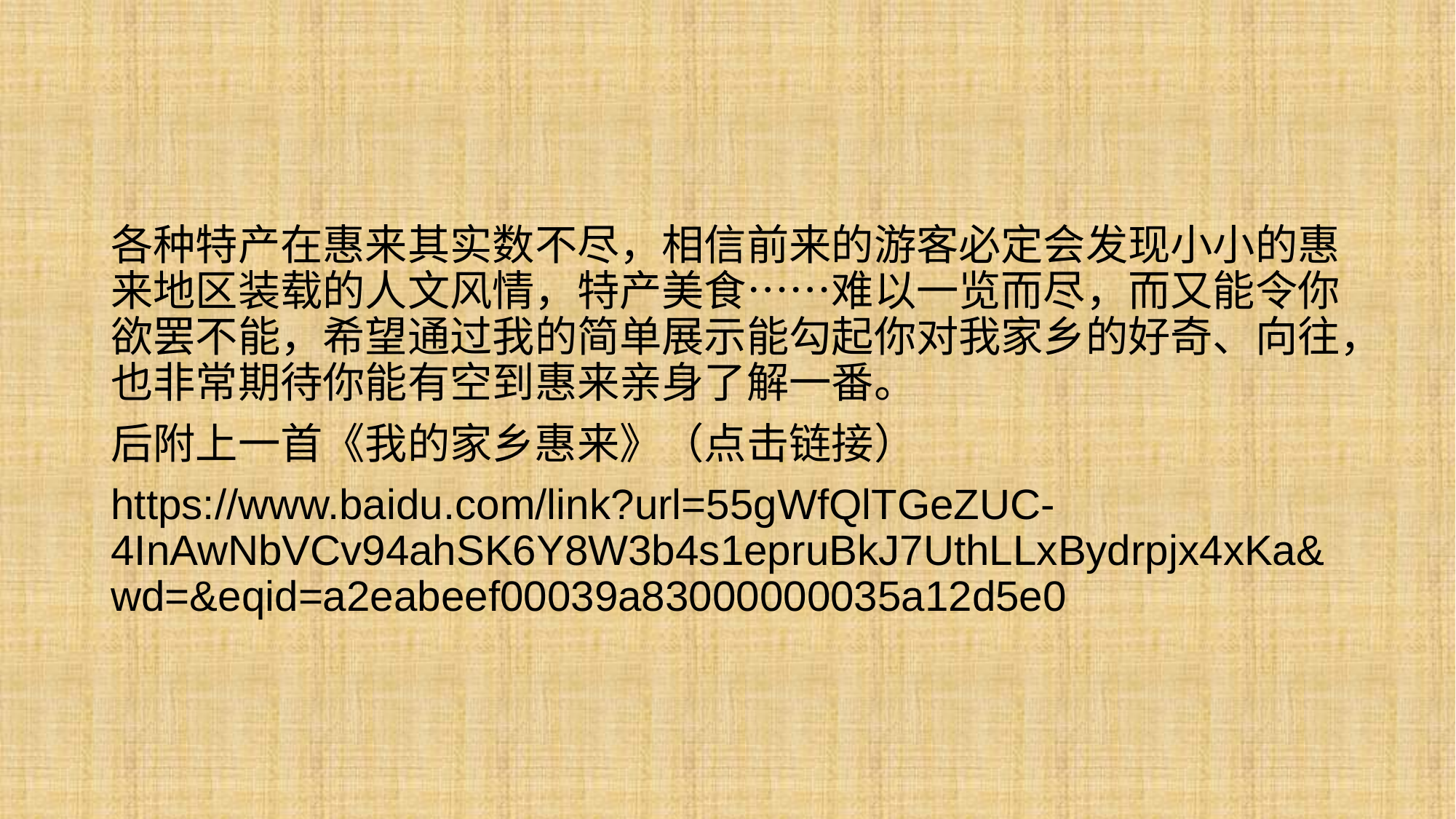

各种特产在惠来其实数不尽，相信前来的游客必定会发现小小的惠来地区装载的人文风情，特产美食……难以一览而尽，而又能令你欲罢不能，希望通过我的简单展示能勾起你对我家乡的好奇、向往，也非常期待你能有空到惠来亲身了解一番。
后附上一首《我的家乡惠来》（点击链接）
https://www.baidu.com/link?url=55gWfQlTGeZUC-4InAwNbVCv94ahSK6Y8W3b4s1epruBkJ7UthLLxBydrpjx4xKa&wd=&eqid=a2eabeef00039a83000000035a12d5e0